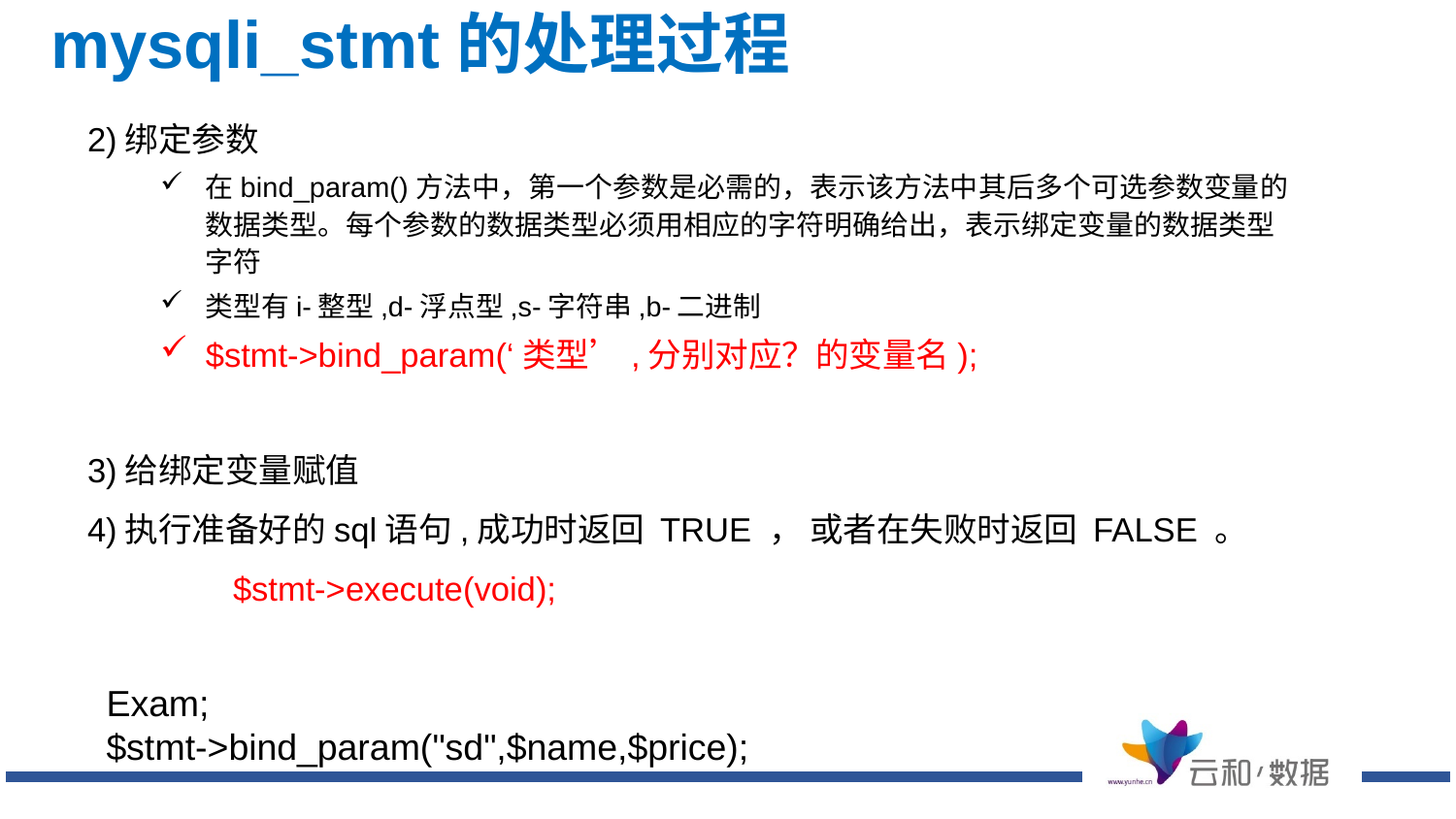

mysqli_stmt的处理过程
2)绑定参数
在bind_param()方法中，第一个参数是必需的，表示该方法中其后多个可选参数变量的数据类型。每个参数的数据类型必须用相应的字符明确给出，表示绑定变量的数据类型字符
类型有i-整型,d-浮点型,s-字符串,b-二进制
$stmt->bind_param(‘类型’,分别对应？的变量名);

3)给绑定变量赋值
4)执行准备好的sql语句,成功时返回 TRUE ， 或者在失败时返回 FALSE 。
	$stmt->execute(void);

Exam;
$stmt->bind_param("sd",$name,$price);